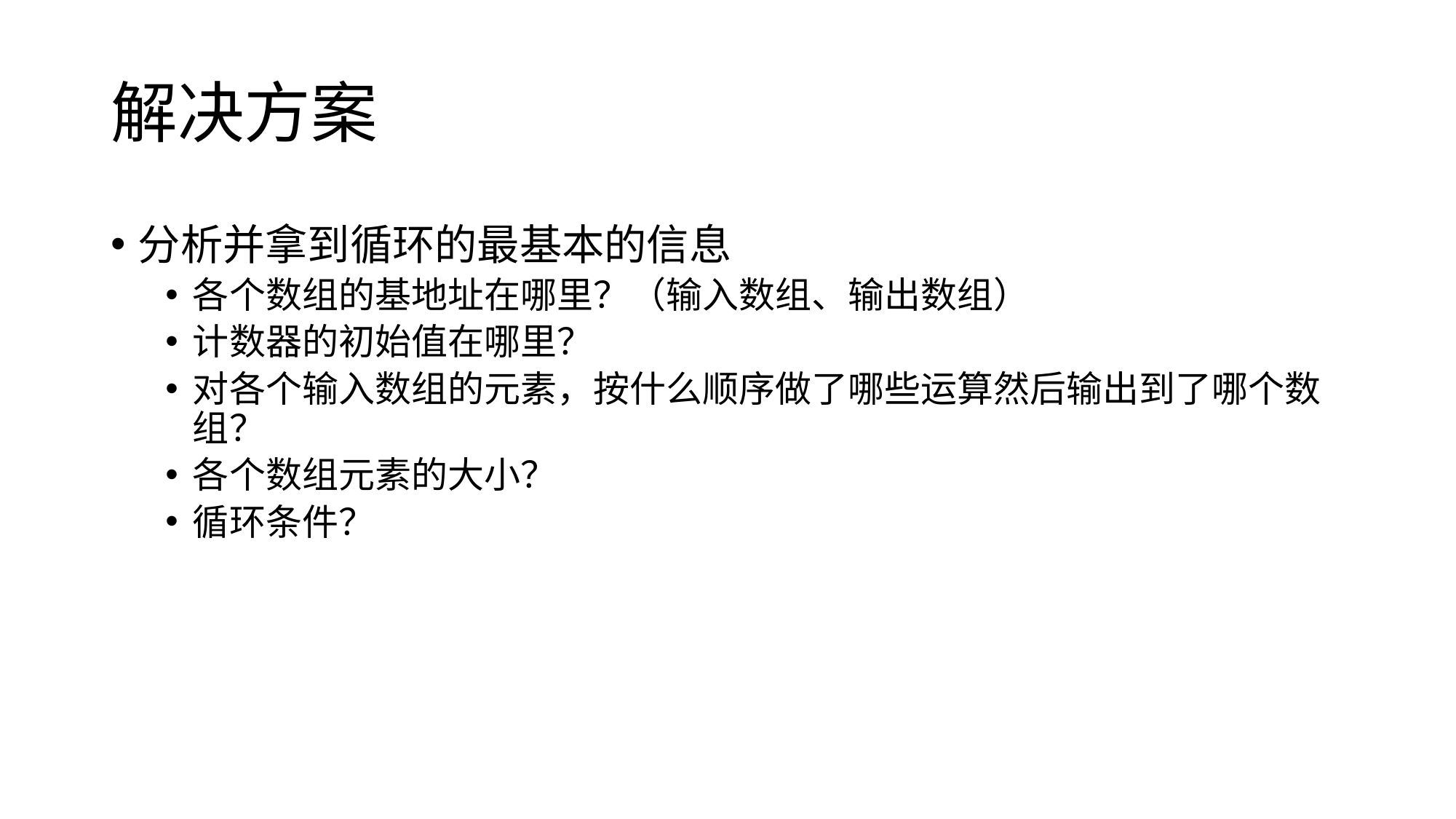

# 解决方案
分析并拿到循环的最基本的信息
各个数组的基地址在哪里？（输入数组、输出数组）
计数器的初始值在哪里？
对各个输入数组的元素，按什么顺序做了哪些运算然后输出到了哪个数组？
各个数组元素的大小？
循环条件？